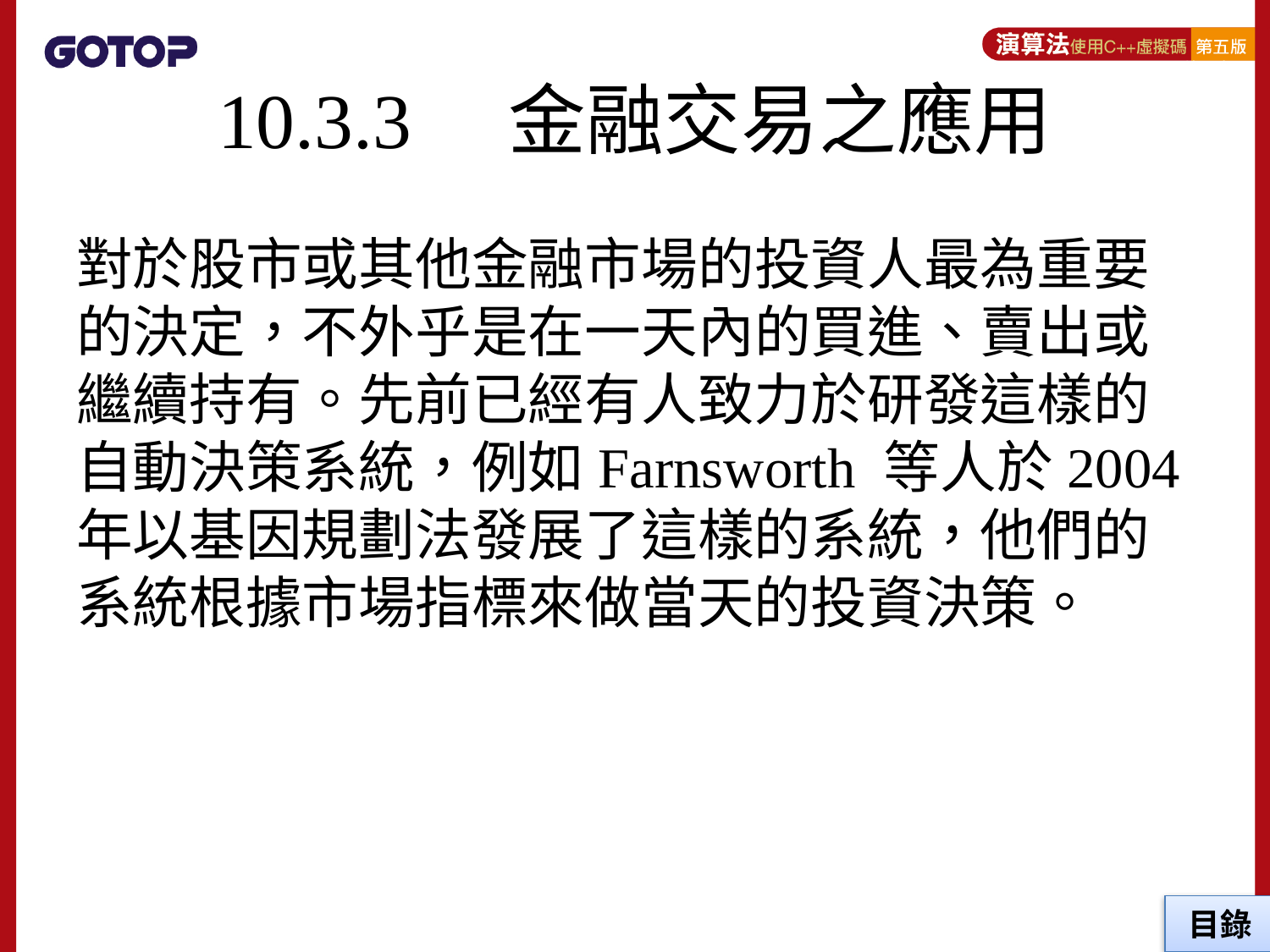

# 10.3.3　金融交易之應用
對於股市或其他金融市場的投資人最為重要的決定，不外乎是在一天內的買進、賣出或繼續持有。先前已經有人致力於研發這樣的自動決策系統，例如Farnsworth 等人於2004 年以基因規劃法發展了這樣的系統，他們的系統根據市場指標來做當天的投資決策。